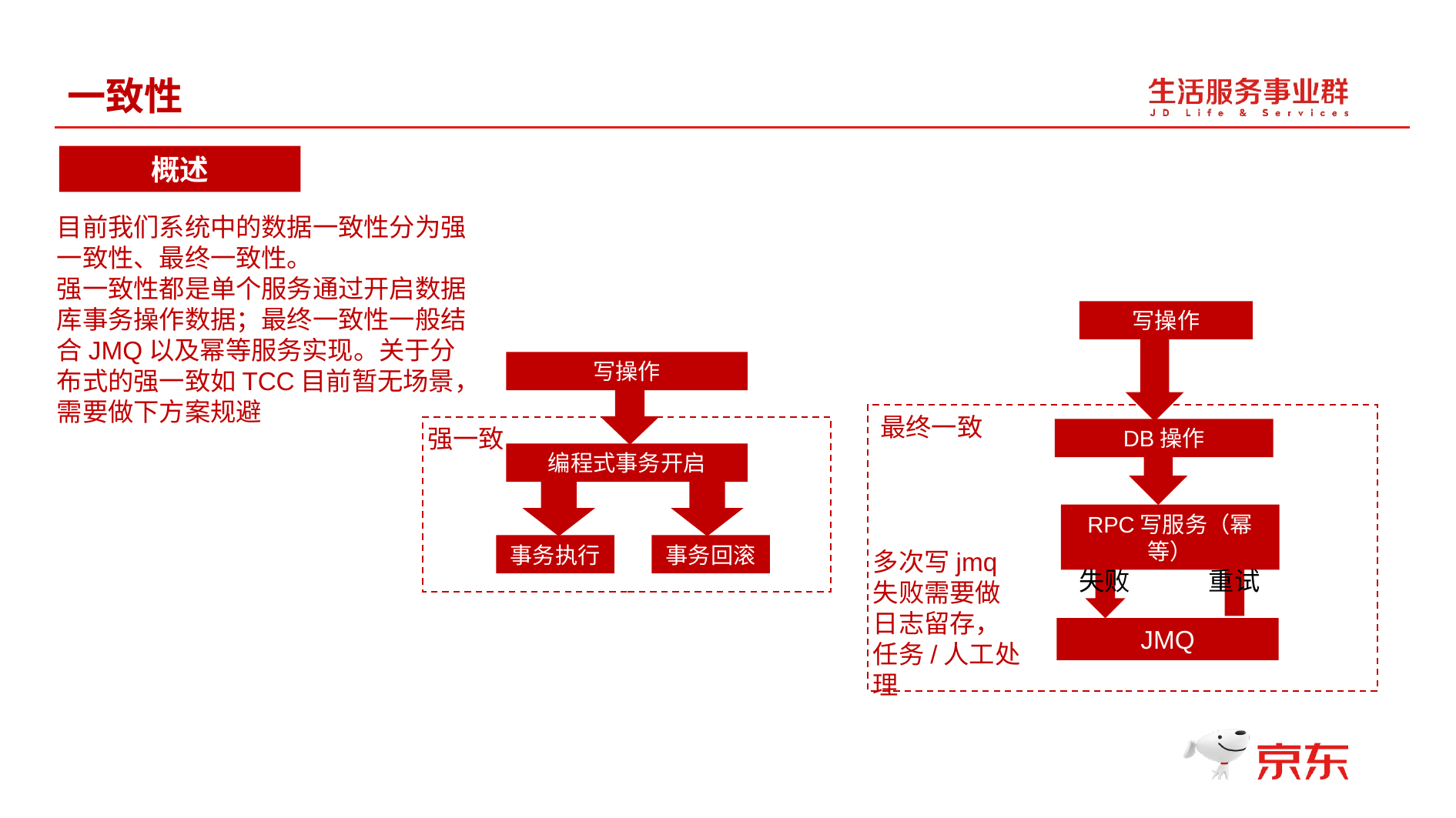

一致性

概述
目前我们系统中的数据一致性分为强一致性、最终一致性。
强一致性都是单个服务通过开启数据库事务操作数据；最终一致性一般结合JMQ以及幂等服务实现。关于分布式的强一致如TCC目前暂无场景，需要做下方案规避
写操作

写操作

最终一致
强一致

DB操作
编程式事务开启

RPC写服务（幂等）
事务回滚
事务执行
多次写jmq失败需要做日志留存，任务/人工处理

失败
重试
JMQ